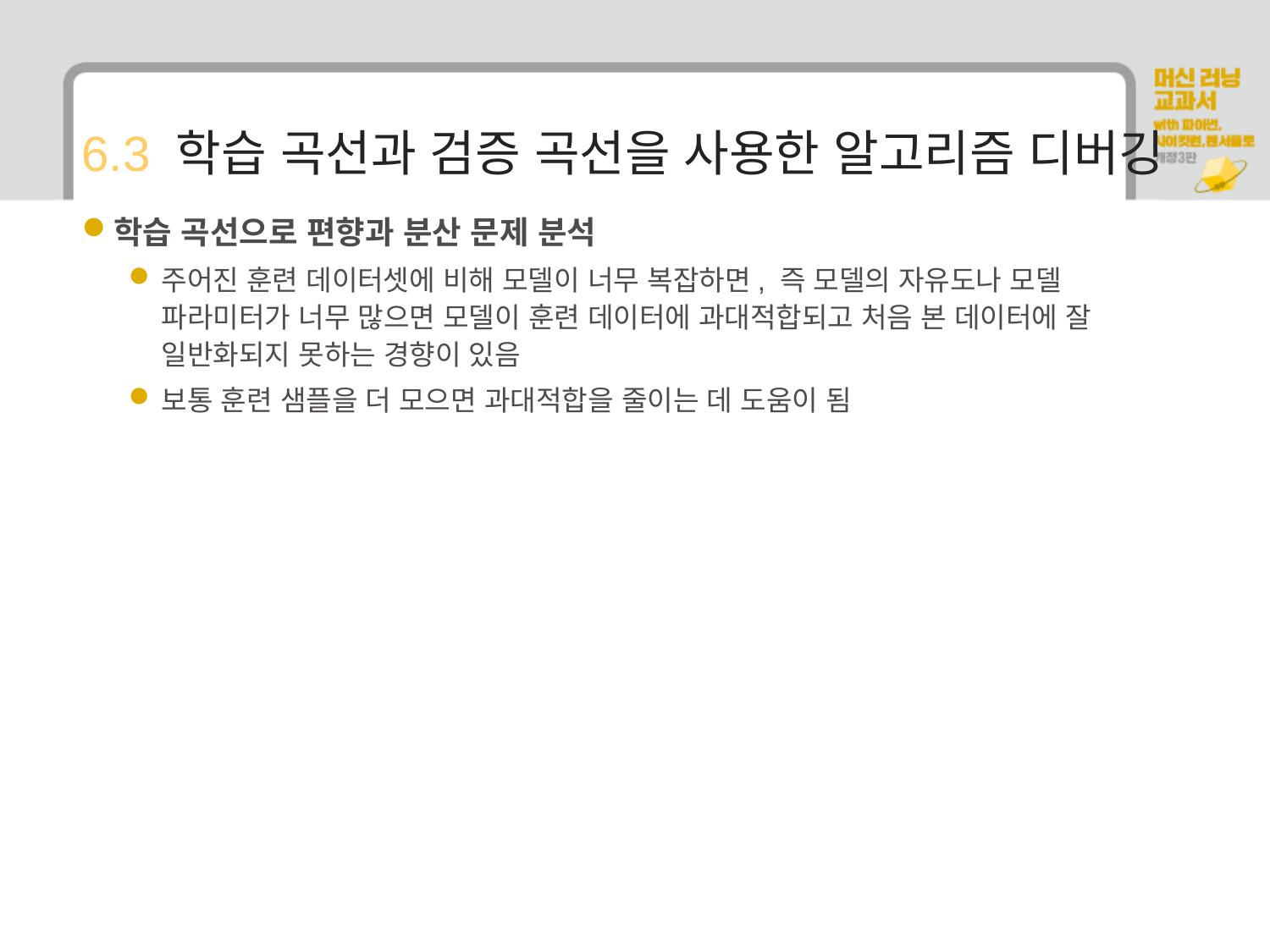

# 6.3 학습 곡선과 검증 곡선을 사용한 알고리즘 디버깅
학습 곡선으로 편향과 분산 문제 분석
주어진 훈련 데이터셋에 비해 모델이 너무 복잡하면, 즉 모델의 자유도나 모델 파라미터가 너무 많으면 모델이 훈련 데이터에 과대적합되고 처음 본 데이터에 잘 일반화되지 못하는 경향이 있음
보통 훈련 샘플을 더 모으면 과대적합을 줄이는 데 도움이 됨